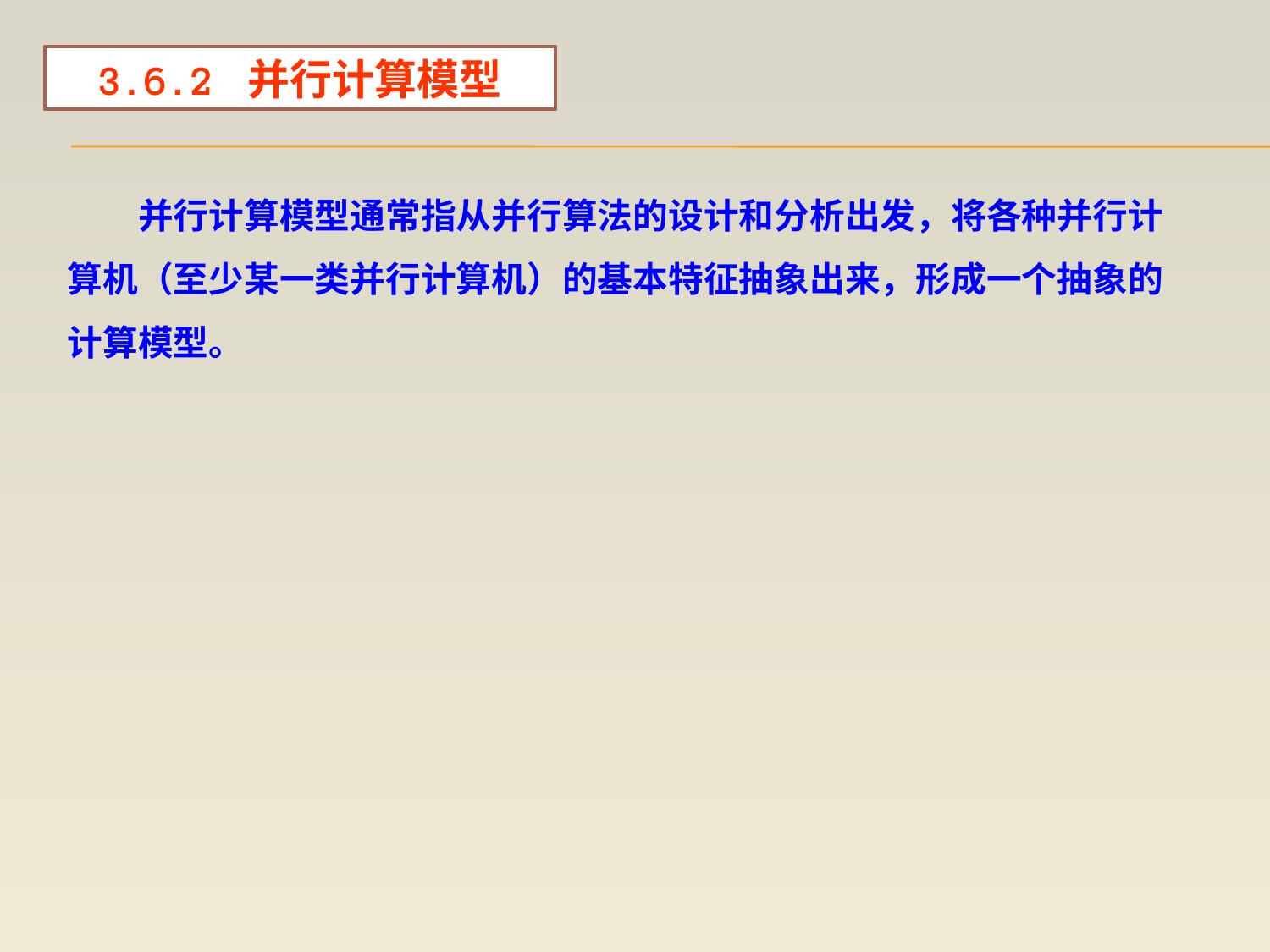

3.6.2 并行计算模型
　　并行计算模型通常指从并行算法的设计和分析出发，将各种并行计算机（至少某一类并行计算机）的基本特征抽象出来，形成一个抽象的计算模型。